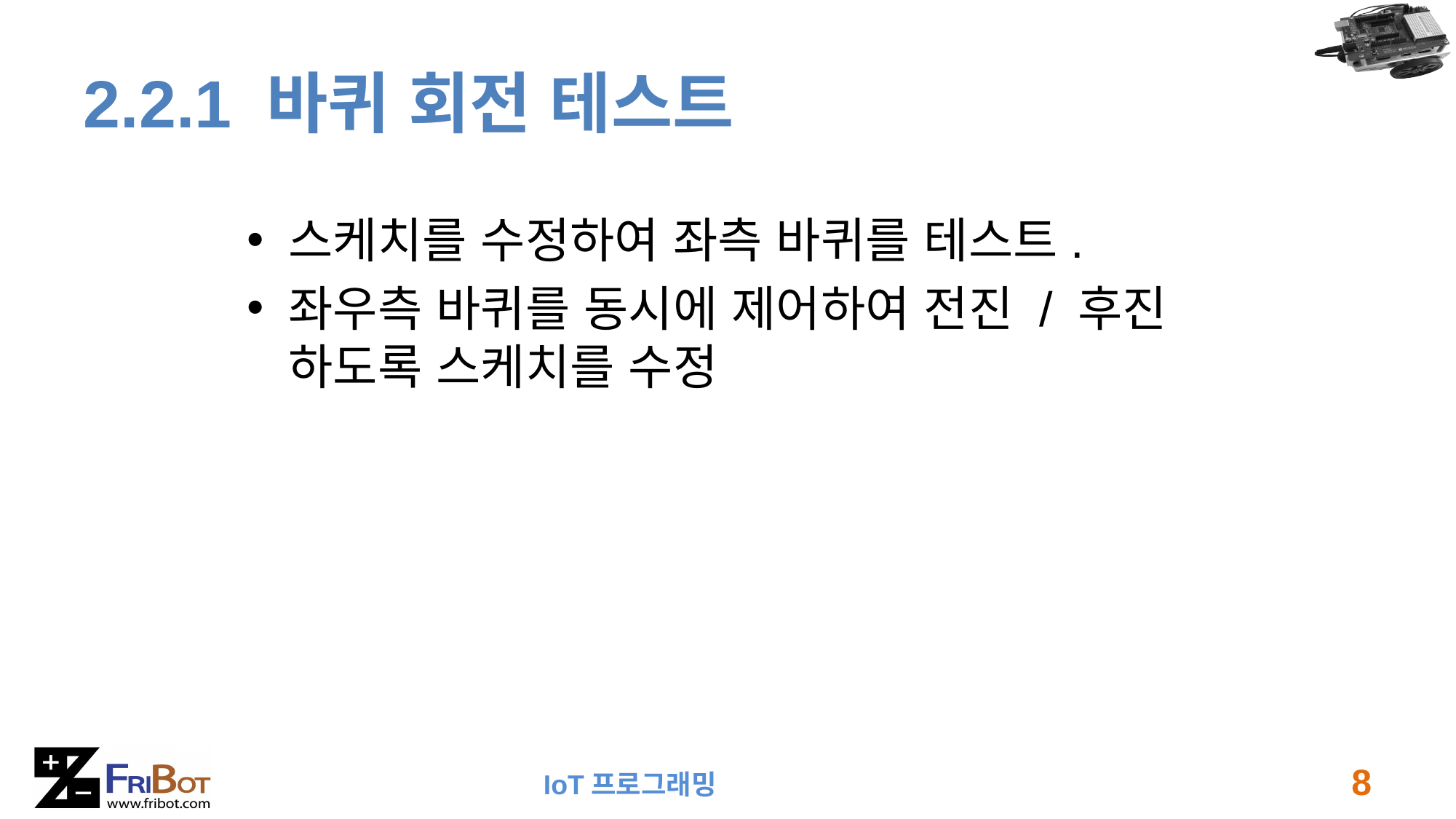

# 2.2.1 바퀴 회전 테스트
스케치를 수정하여 좌측 바퀴를 테스트.
좌우측 바퀴를 동시에 제어하여 전진 / 후진 하도록 스케치를 수정
8